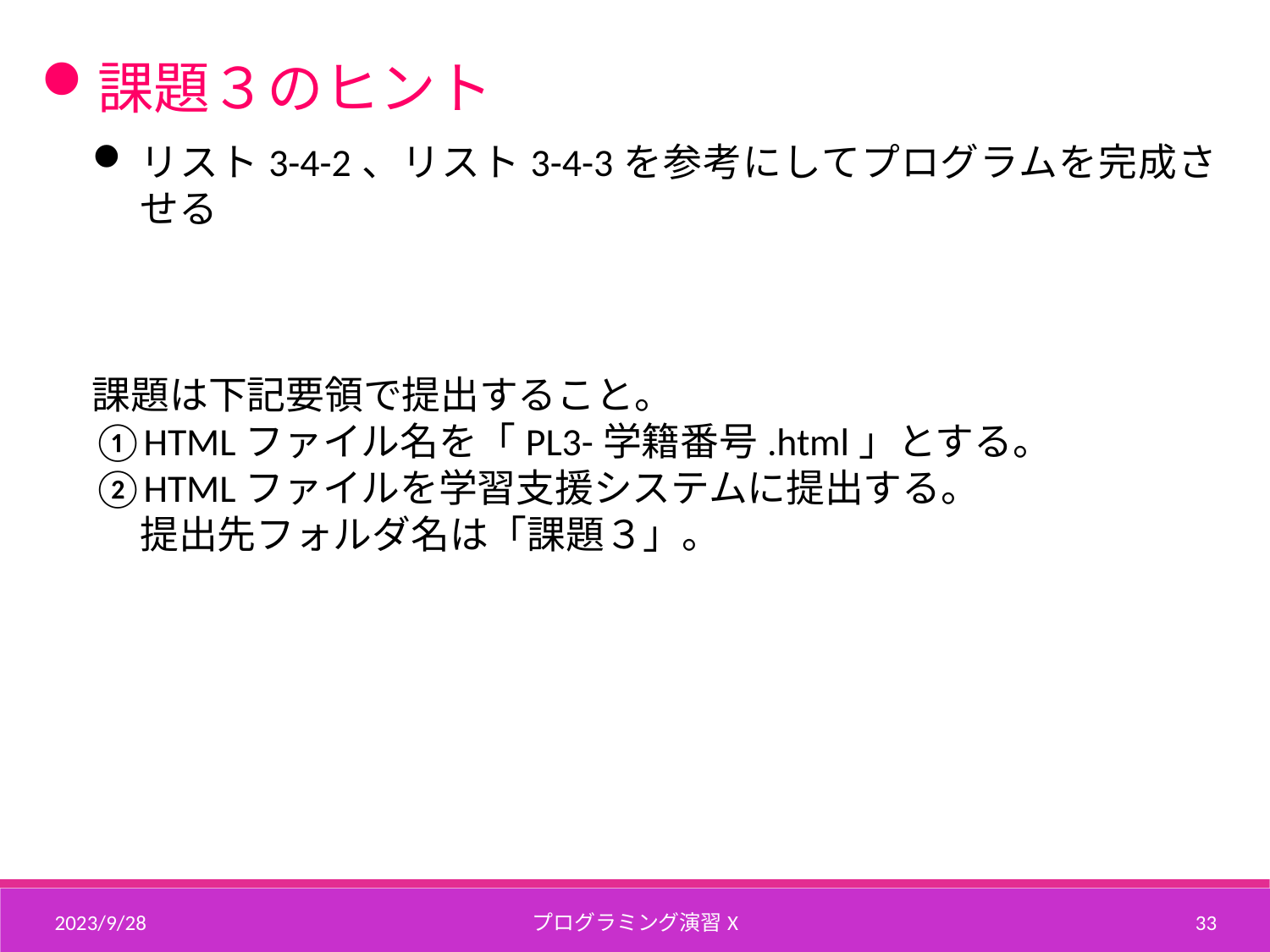

課題３のヒント
リスト3-4-2、リスト3-4-3を参考にしてプログラムを完成させる

課題は下記要領で提出すること。
HTMLファイル名を「PL3-学籍番号.html」とする。
HTMLファイルを学習支援システムに提出する。
提出先フォルダ名は「課題３」。
2023/9/28
プログラミング演習X
33